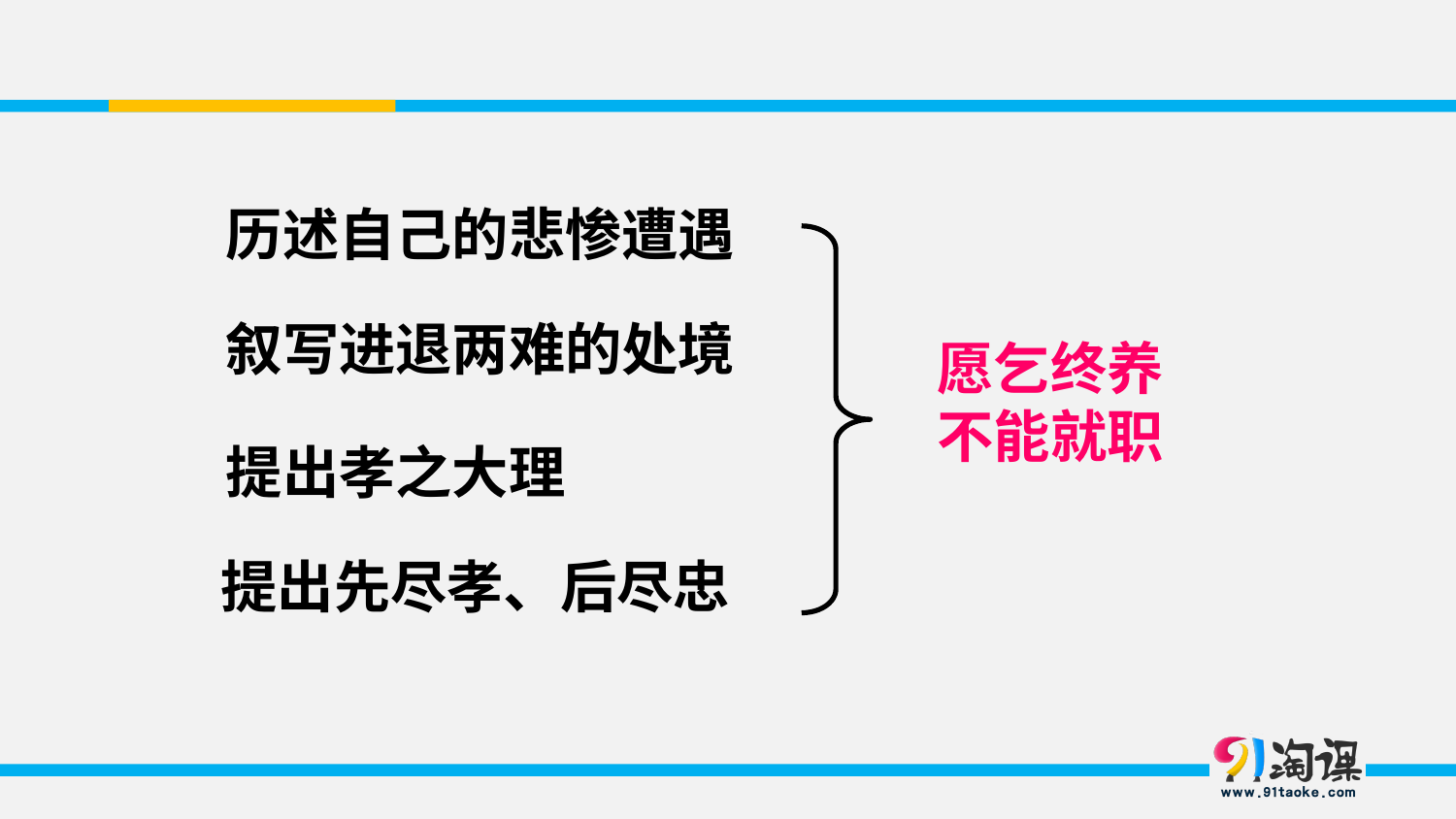

历述自己的悲惨遭遇

叙写进退两难的处境
愿乞终养不能就职
提出孝之大理
提出先尽孝、后尽忠